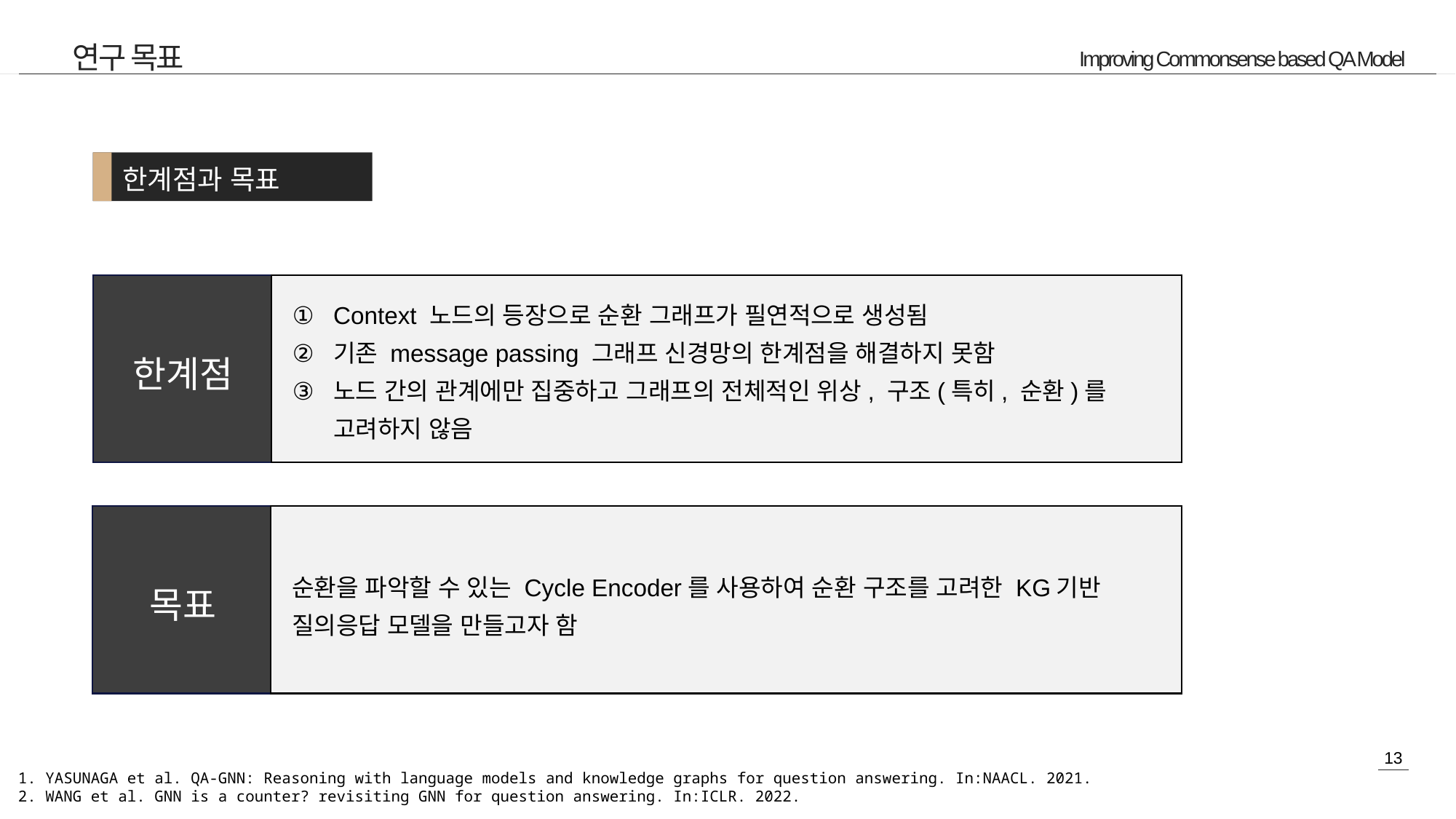

연구 목표

한계점과 목표
한계점

Context 노드의 등장으로 순환 그래프가 필연적으로 생성됨
기존 message passing 그래프 신경망의 한계점을 해결하지 못함
노드 간의 관계에만 집중하고 그래프의 전체적인 위상, 구조(특히, 순환)를 고려하지 않음
목표

순환을 파악할 수 있는 Cycle Encoder를 사용하여 순환 구조를 고려한 KG기반 질의응답 모델을 만들고자 함
1. YASUNAGA et al. QA-GNN: Reasoning with language models and knowledge graphs for question answering. In:NAACL. 2021.
2. WANG et al. GNN is a counter? revisiting GNN for question answering. In:ICLR. 2022.